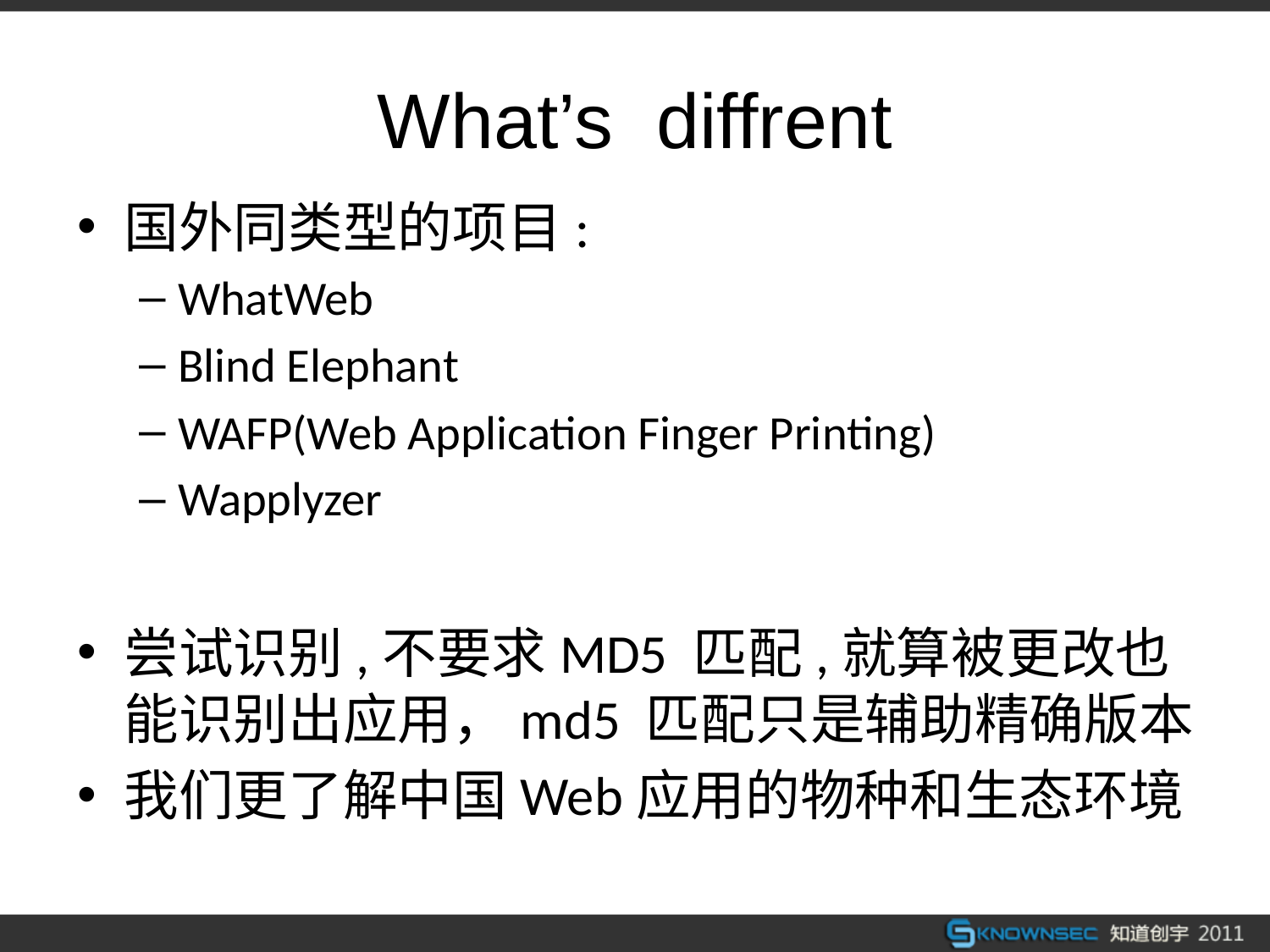

# What’s  diffrent
国外同类型的项目:
WhatWeb
Blind Elephant
WAFP(Web Application Finger Printing)
Wapplyzer

尝试识别,不要求MD5 匹配,就算被更改也能识别出应用，md5 匹配只是辅助精确版本
我们更了解中国Web应用的物种和生态环境